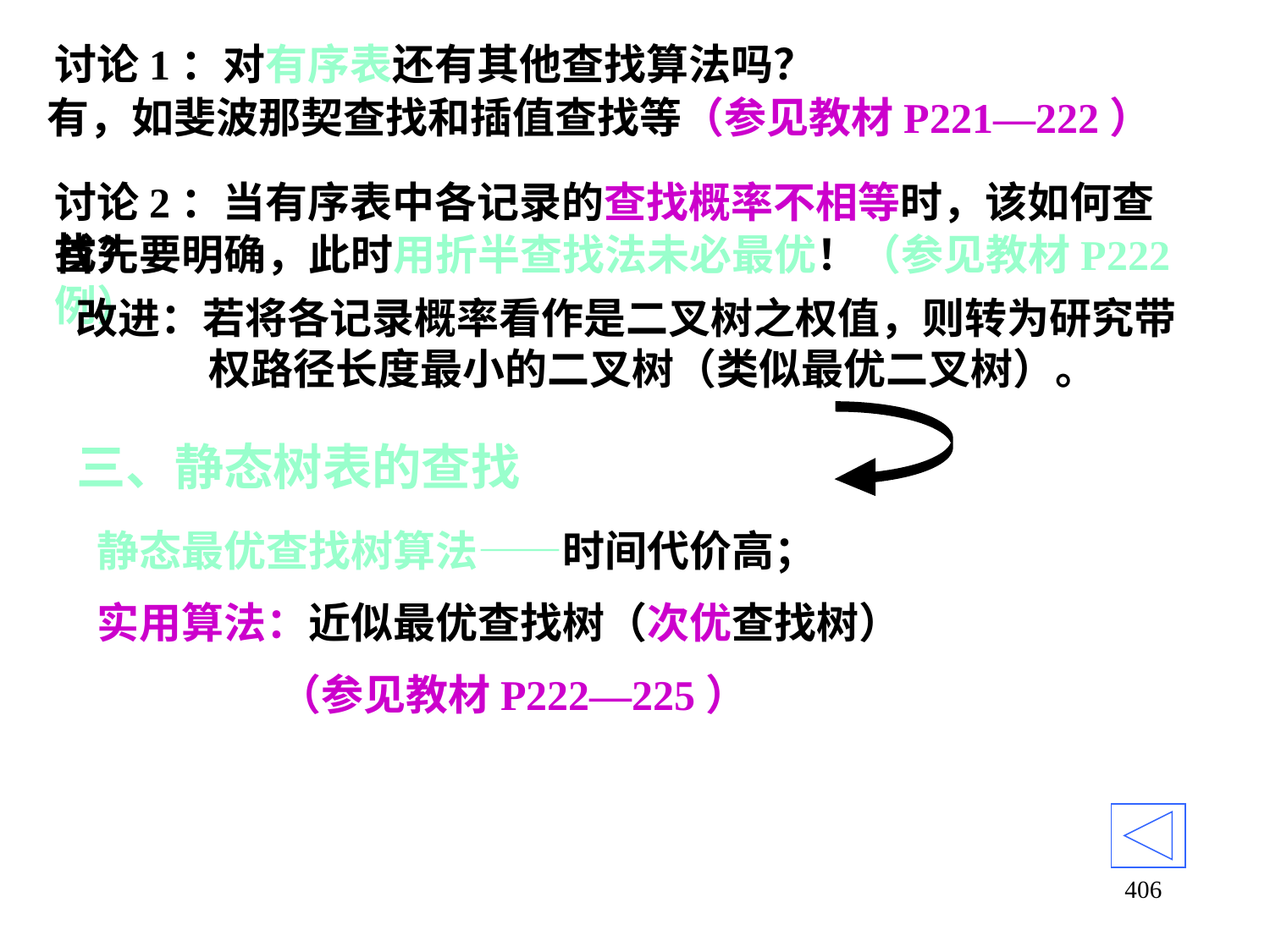

讨论1：对有序表还有其他查找算法吗？
有，如斐波那契查找和插值查找等（参见教材P221—222）
讨论2：当有序表中各记录的查找概率不相等时，该如何查找？
首先要明确，此时用折半查找法未必最优！（参见教材P222例）
改进：若将各记录概率看作是二叉树之权值，则转为研究带权路径长度最小的二叉树（类似最优二叉树）。

# 三、静态树表的查找
静态最优查找树算法——时间代价高；
实用算法：近似最优查找树（次优查找树）
                  （参见教材P222—225）

406